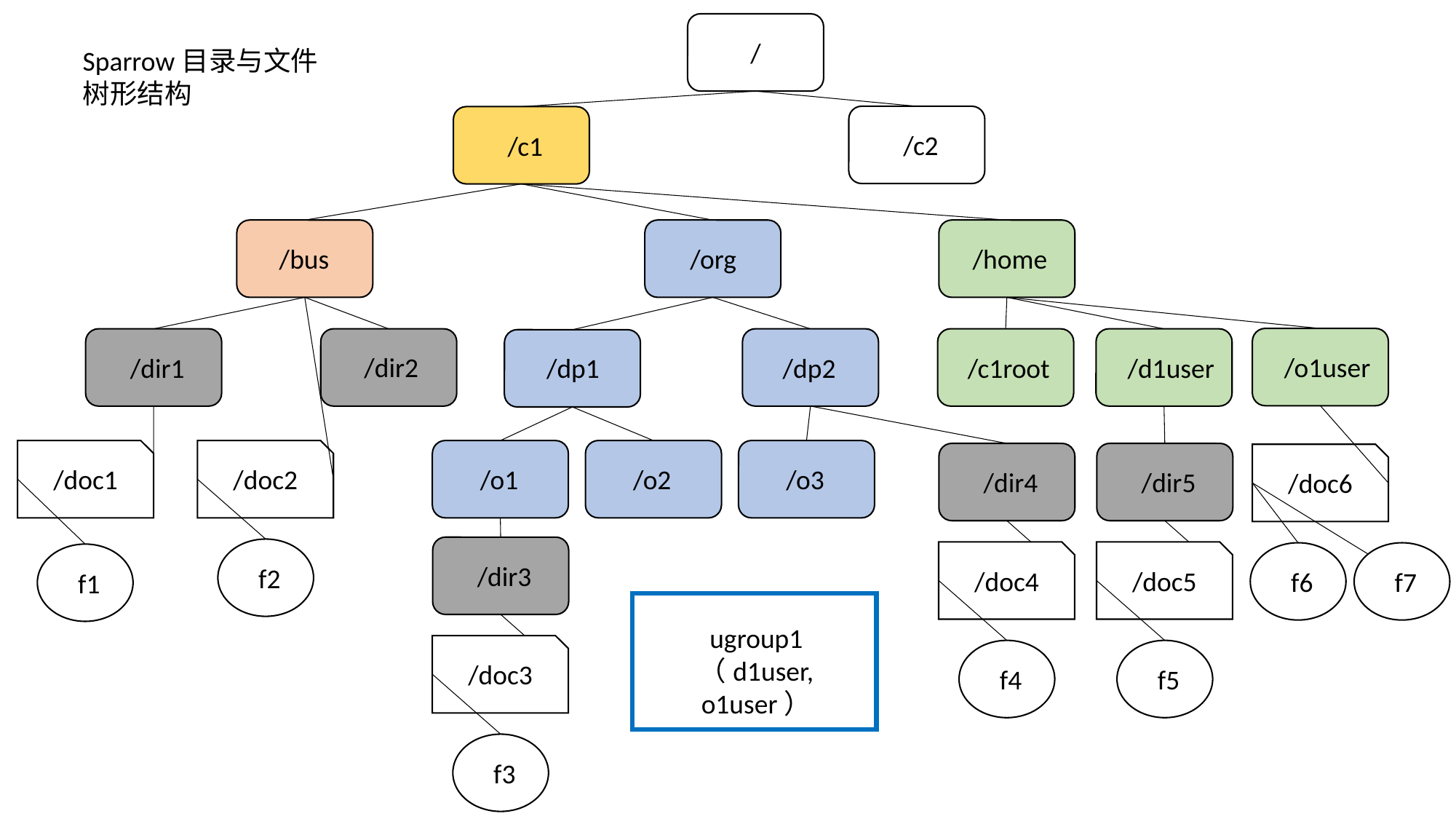

/
Sparrow目录与文件
树形结构

/c2
/c1

/bus
/org
/home

/dir2
/o1user
/dir1
/dp1
/dp2
/c1root
/d1user

/doc1
/doc2
/o1
/o2
/o3
/dir4
/dir5
/doc6

/dir3
f2
/doc4
/doc5
f6
f7
f1

ugroup1
（d1user, o1user）

/doc3
f4
f5

f3